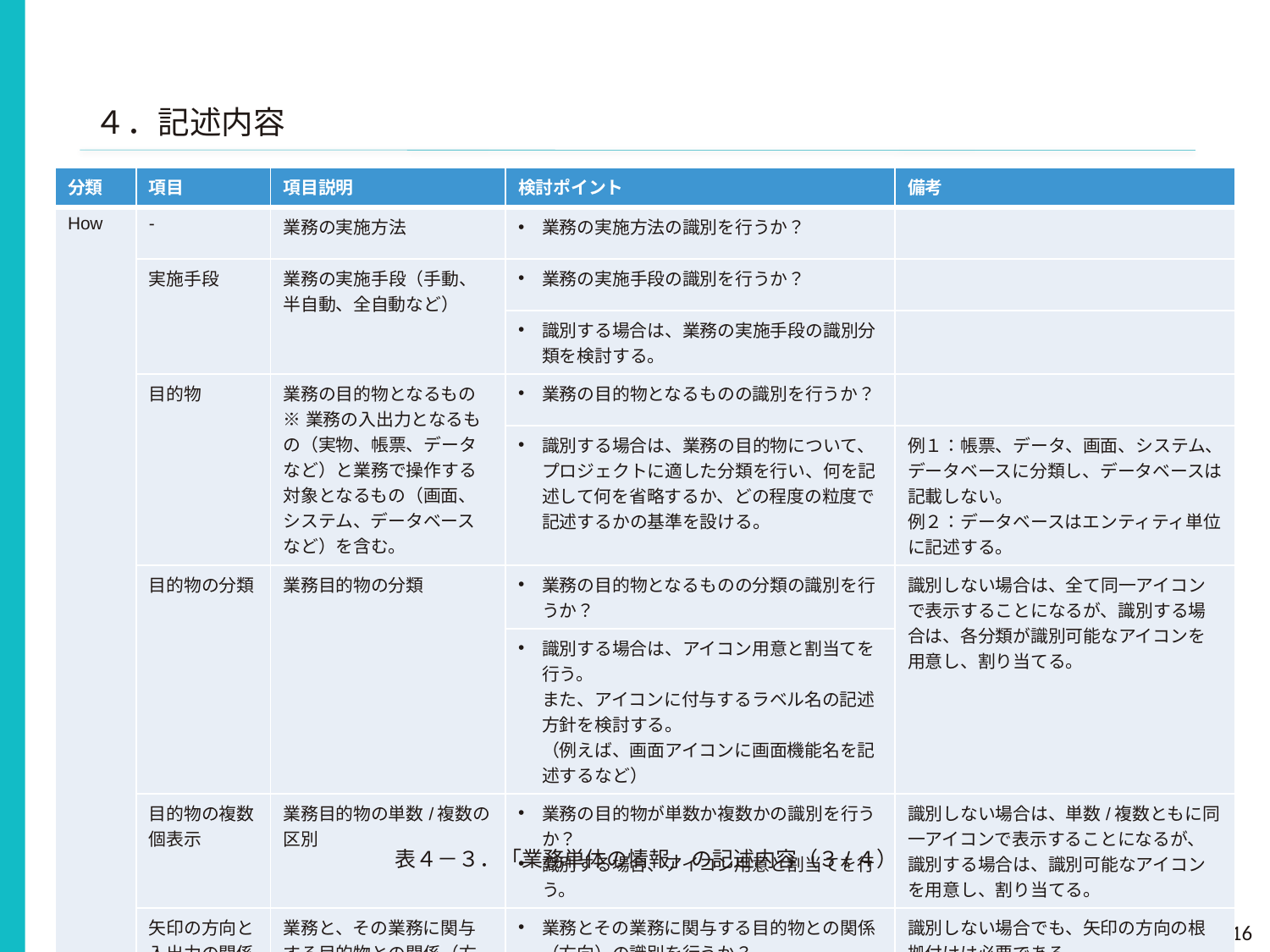

４．記述内容
| 分類 | 項目 | 項目説明 | 検討ポイント | 備考 |
| --- | --- | --- | --- | --- |
| How | - | 業務の実施方法 | 業務の実施方法の識別を行うか？ |  |
|  | 実施手段 | 業務の実施手段（手動、半自動、全自動など） | 業務の実施手段の識別を行うか？ |  |
|  |  |  | 識別する場合は、業務の実施手段の識別分類を検討する。 |  |
|  | 目的物 | 業務の目的物となるもの ※業務の入出力となるもの（実物、帳票、データなど）と業務で操作する対象となるもの（画面、システム、データベースなど）を含む。 | 業務の目的物となるものの識別を行うか？ |  |
|  |  |  | 識別する場合は、業務の目的物について、プロジェクトに適した分類を行い、何を記述して何を省略するか、どの程度の粒度で記述するかの基準を設ける。 | 例１：帳票、データ、画面、システム、データベースに分類し、データベースは記載しない。 例２：データベースはエンティティ単位に記述する。 |
|  | 目的物の分類 | 業務目的物の分類 | 業務の目的物となるものの分類の識別を行うか？ | 識別しない場合は、全て同一アイコンで表示することになるが、識別する場合は、各分類が識別可能なアイコンを用意し、割り当てる。 |
|  |  |  | 識別する場合は、アイコン用意と割当てを行う。 また、アイコンに付与するラベル名の記述方針を検討する。 （例えば、画面アイコンに画面機能名を記述するなど） |  |
|  | 目的物の複数個表示 | 業務目的物の単数/複数の区別 | 業務の目的物が単数か複数かの識別を行うか？ 識別する場合、アイコン用意と割当てを行う。 | 識別しない場合は、単数/複数ともに同一アイコンで表示することになるが、識別する場合は、識別可能なアイコンを用意し、割り当てる。 |
|  | 矢印の方向と 入出力の関係 | 業務と、その業務に関与する目的物との関係（方向） | 業務とその業務に関与する目的物との関係（方向）の識別を行うか？ | 識別しない場合でも、矢印の方向の根拠付けは必要である。 |
表４－３．「業務単体の情報」の記述内容（３/４）
16